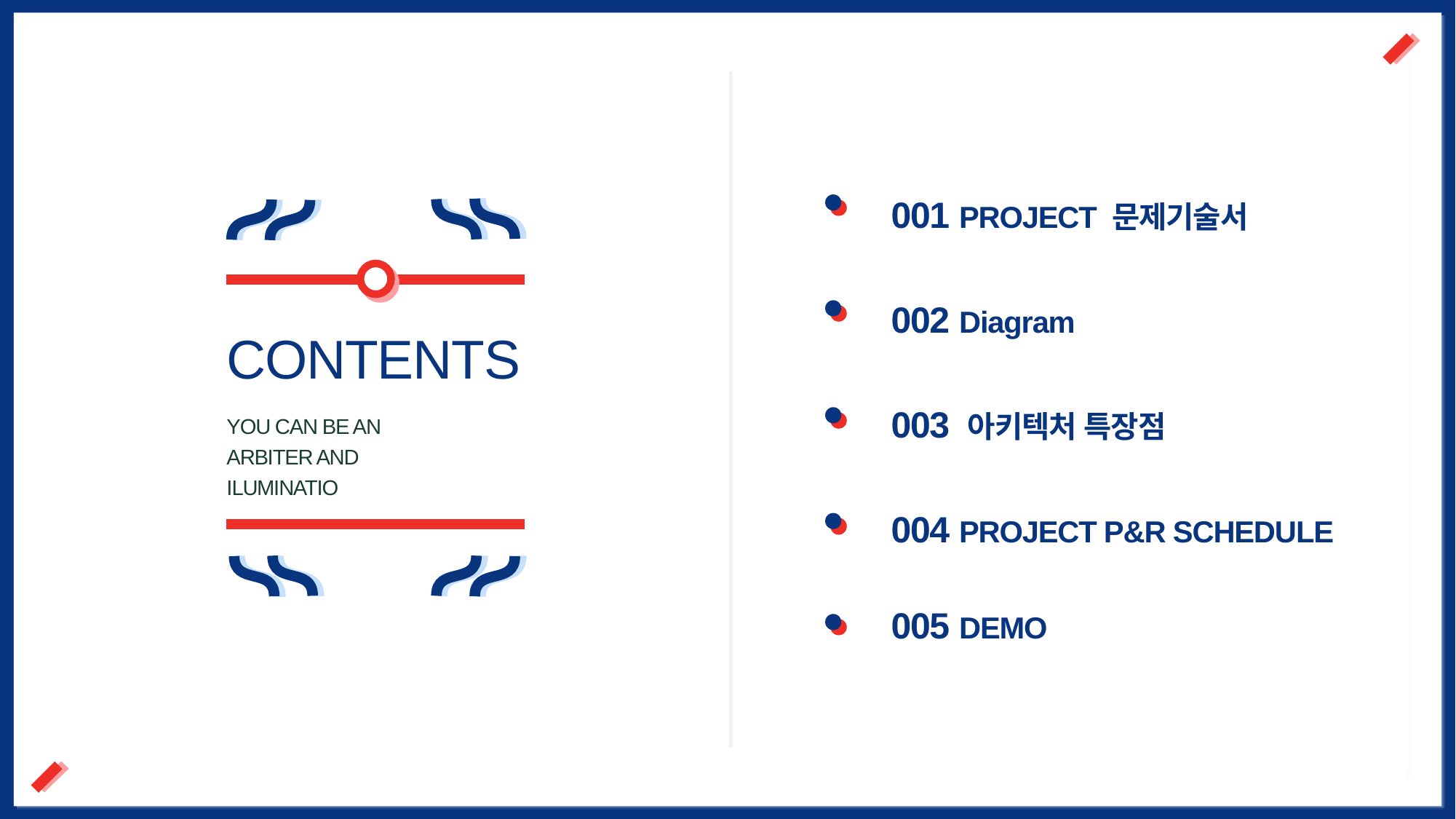

001 PROJECT 문제기술서

002 Diagram

003 아키텍처 특장점

004 PROJECT P&R SCHEDULE

005 DEMO

CONTENTS

YOU CAN BE AN
ARBITER AND
ILUMINATIO